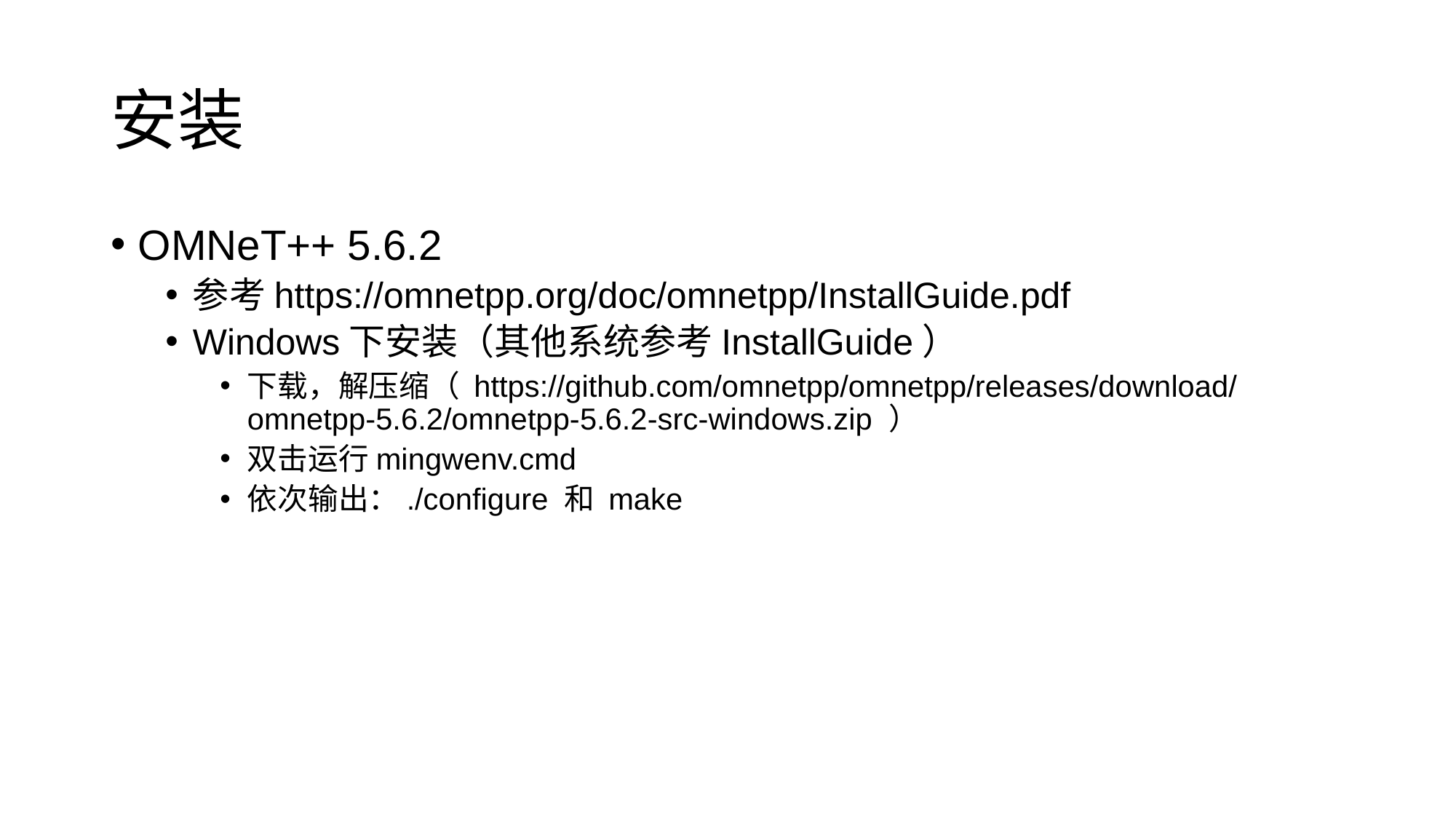

# 安装
OMNeT++ 5.6.2
参考https://omnetpp.org/doc/omnetpp/InstallGuide.pdf
Windows下安装（其他系统参考InstallGuide）
下载，解压缩（ https://github.com/omnetpp/omnetpp/releases/download/omnetpp-5.6.2/omnetpp-5.6.2-src-windows.zip ）
双击运行mingwenv.cmd
依次输出：./configure 和 make